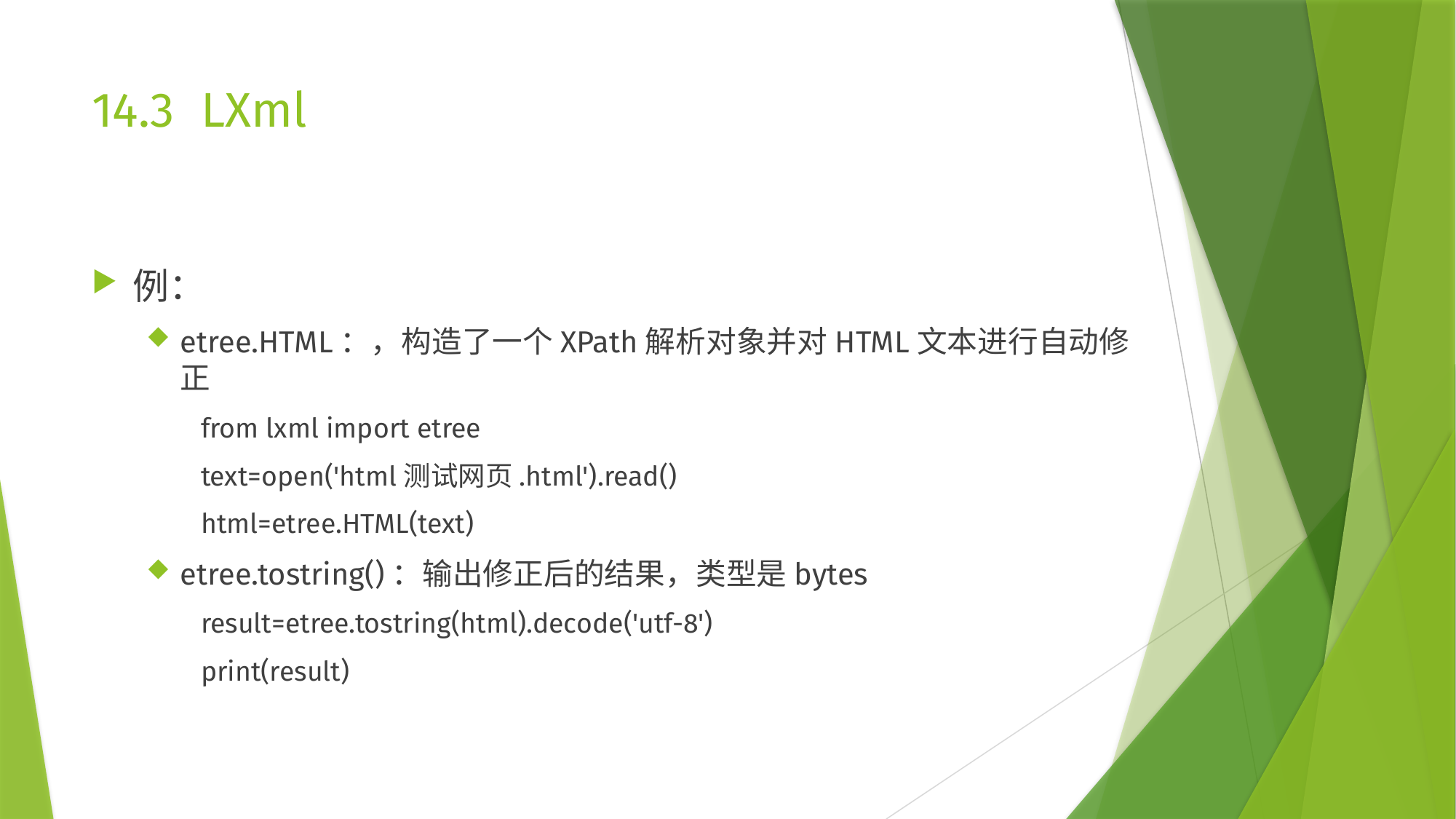

# 14.3	LXml
例：
etree.HTML：，构造了一个XPath解析对象并对HTML文本进行自动修正
from lxml import etree
text=open('html测试网页.html').read()
html=etree.HTML(text)
etree.tostring()：输出修正后的结果，类型是bytes
result=etree.tostring(html).decode('utf-8')
print(result)